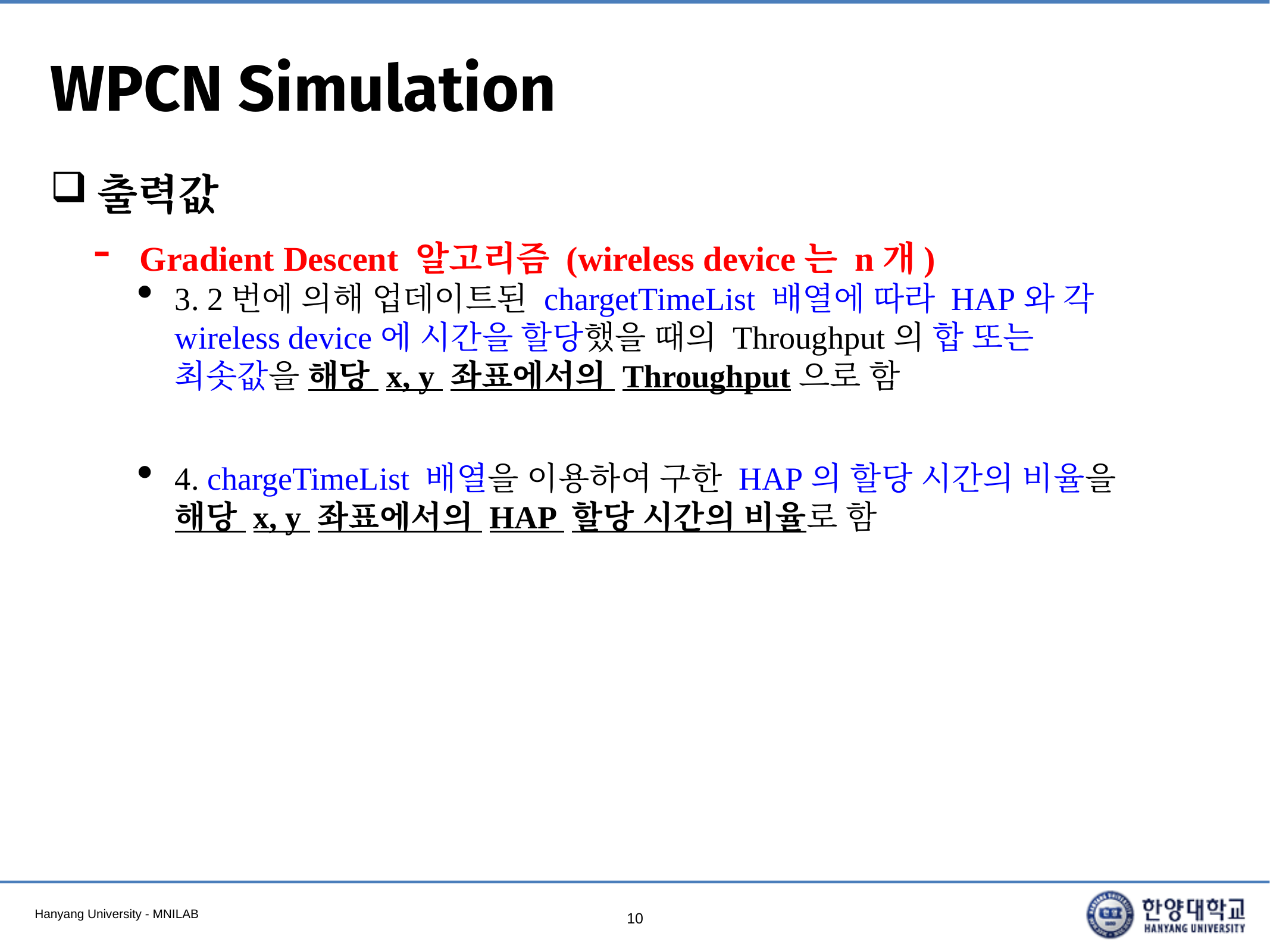

# WPCN Simulation
출력값
Gradient Descent 알고리즘 (wireless device는 n개)
3. 2번에 의해 업데이트된 chargetTimeList 배열에 따라 HAP와 각 wireless device에 시간을 할당했을 때의 Throughput의 합 또는 최솟값을 해당 x, y 좌표에서의 Throughput으로 함

4. chargeTimeList 배열을 이용하여 구한 HAP의 할당 시간의 비율을 해당 x, y 좌표에서의 HAP 할당 시간의 비율로 함
10